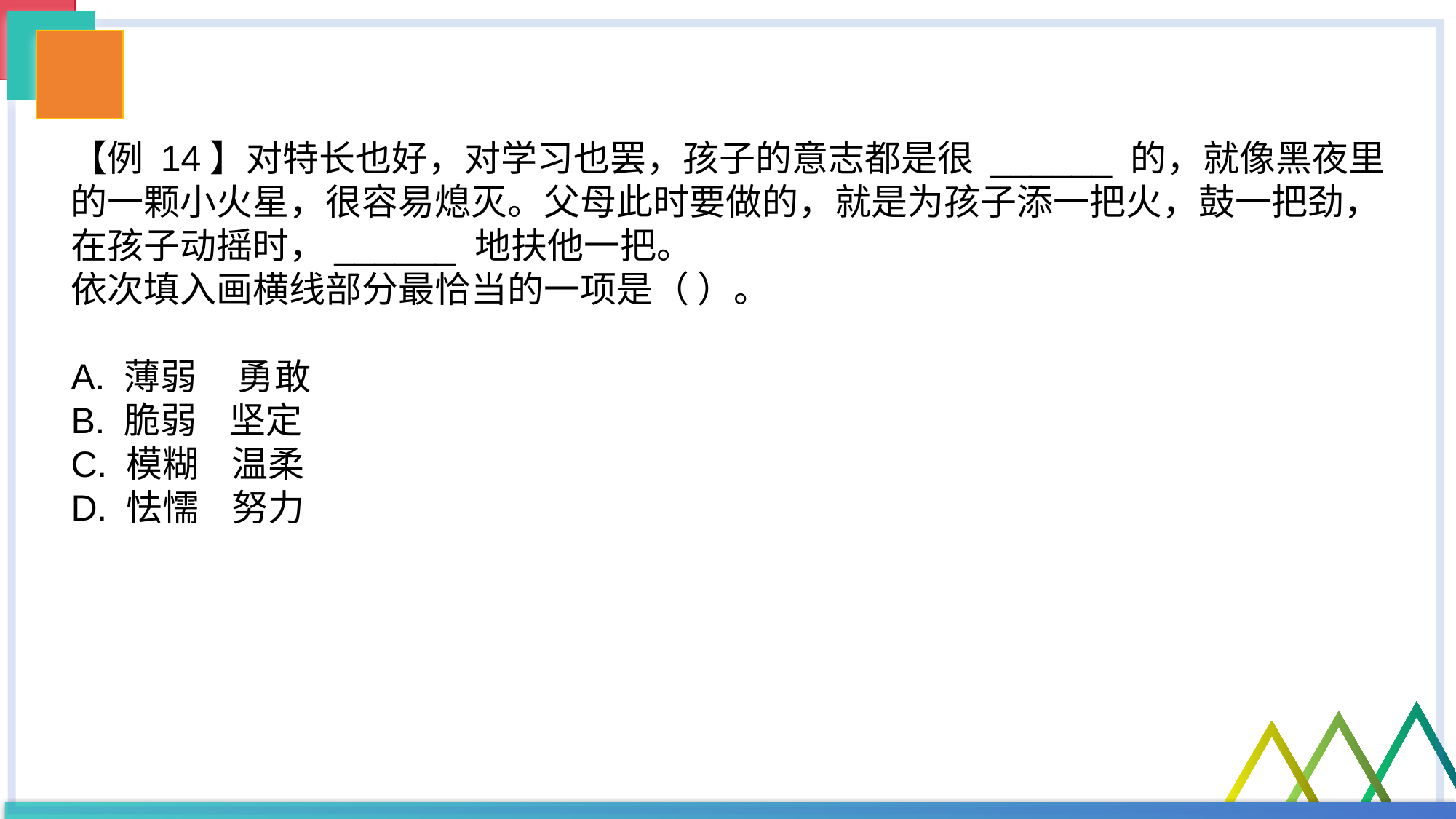

【例 14】对特长也好，对学习也罢，孩子的意志都是很 ______ 的，就像黑夜里的一颗小火星，很容易熄灭。父母此时要做的，就是为孩子添一把火，鼓一把劲，在孩子动摇时，______ 地扶他一把。
依次填入画横线部分最恰当的一项是（ ）。

A. 薄弱     勇敢
B. 脆弱    坚定
C. 模糊    温柔
D. 怯懦    努力